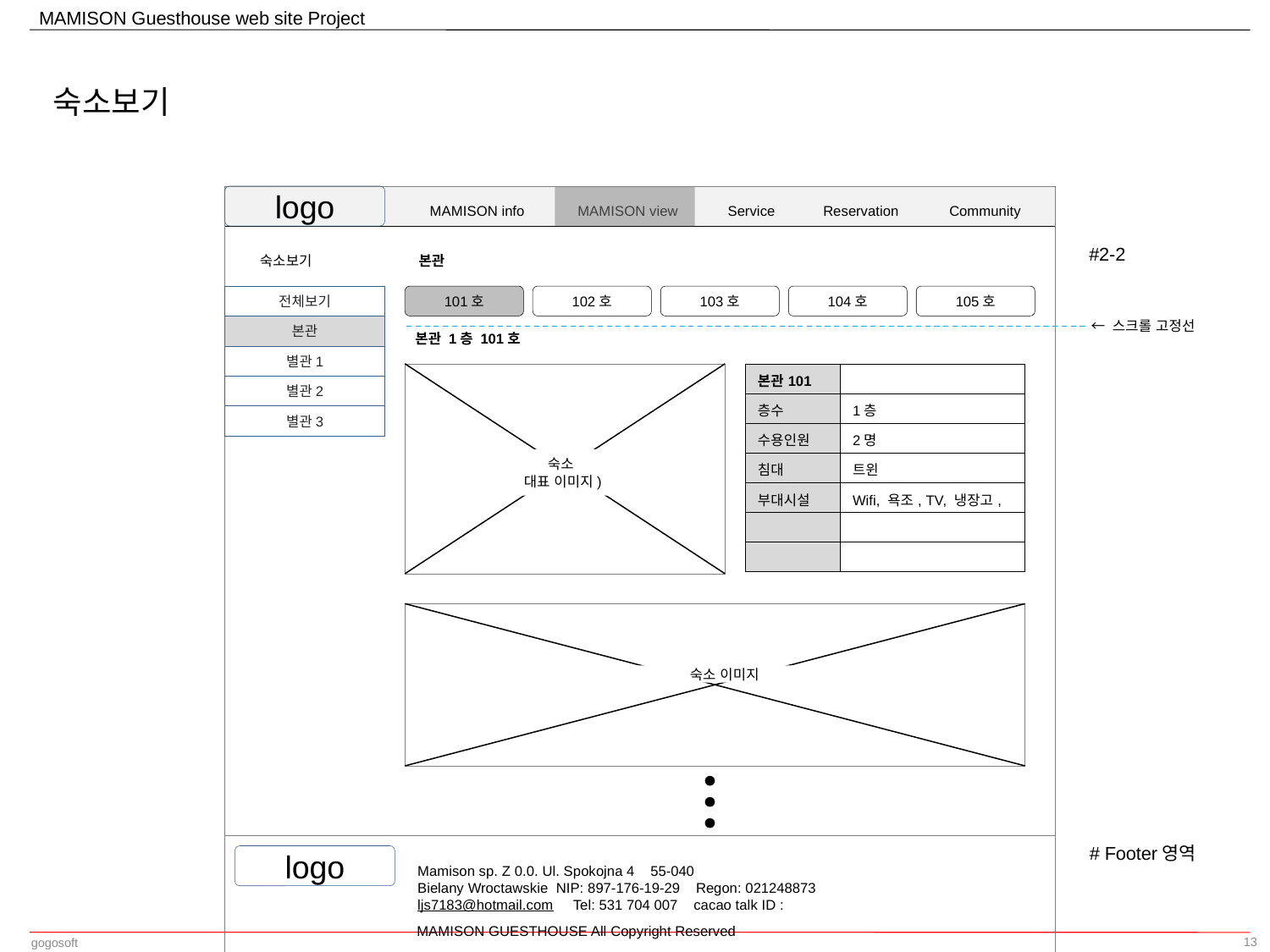

숙소보기

logo

MAMISON info
MAMISON view
Service
Reservation
Community
#2-2
숙소보기
본관
전체보기
101호
102호
103호
104호
105호
← 스크롤 고정선
본관
본관 1층 101호
별관1

숙소
대표 이미지)
| 본관101호 |  |
| --- | --- |
| 층수 | 1층 |
| 수용인원 | 2명 |
| 침대 | 트윈 |
| 부대시설 | Wifi, 욕조, TV, 냉장고, |
|  |  |
|  |  |
별관2
별관3

숙소 이미지

# Footer영역
logo
Mamison sp. Z 0.0. Ul. Spokojna 4    55-040
Bielany Wroctawskie  NIP: 897-176-19-29    Regon: 021248873
ljs7183@hotmail.com     Tel: 531 704 007    cacao talk ID :

MAMISON GUESTHOUSE All Copyright Reserved
13
gogosoft